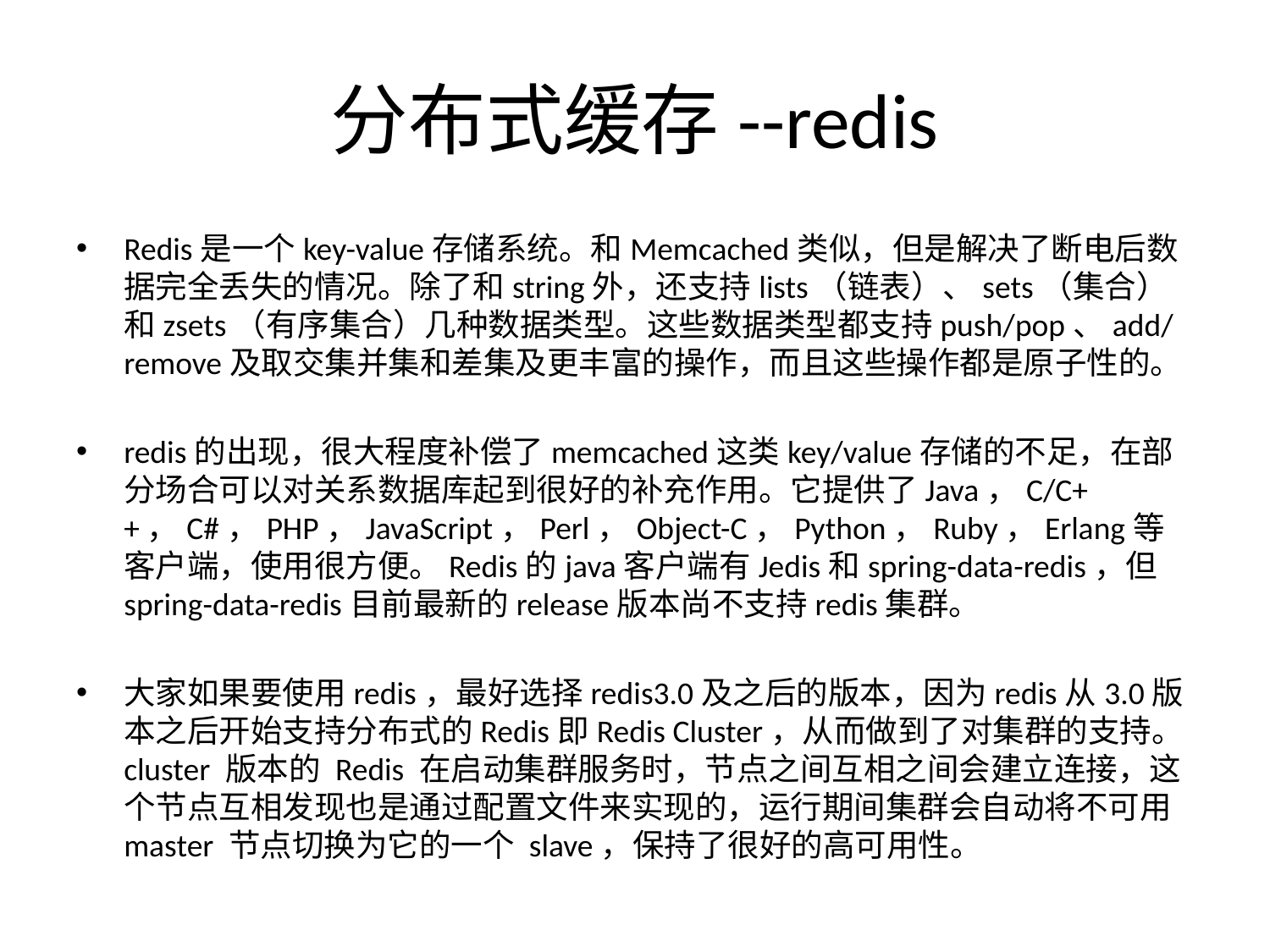

# 分布式缓存--redis
Redis是一个key-value存储系统。和Memcached类似，但是解决了断电后数据完全丢失的情况。除了和string外，还支持lists（链表）、sets（集合）和zsets（有序集合）几种数据类型。这些数据类型都支持push/pop、add/remove及取交集并集和差集及更丰富的操作，而且这些操作都是原子性的。

redis的出现，很大程度补偿了memcached这类key/value存储的不足，在部 分场合可以对关系数据库起到很好的补充作用。它提供了Java，C/C++，C#，PHP，JavaScript，Perl，Object-C，Python，Ruby，Erlang等客户端，使用很方便。Redis的java客户端有Jedis和spring-data-redis，但spring-data-redis目前最新的release版本尚不支持redis集群。

大家如果要使用redis，最好选择redis3.0及之后的版本，因为redis从3.0版本之后开始支持分布式的Redis即Redis Cluster，从而做到了对集群的支持。 cluster 版本的 Redis 在启动集群服务时，节点之间互相之间会建立连接，这个节点互相发现也是通过配置文件来实现的，运行期间集群会自动将不可用 master 节点切换为它的一个 slave，保持了很好的高可用性。